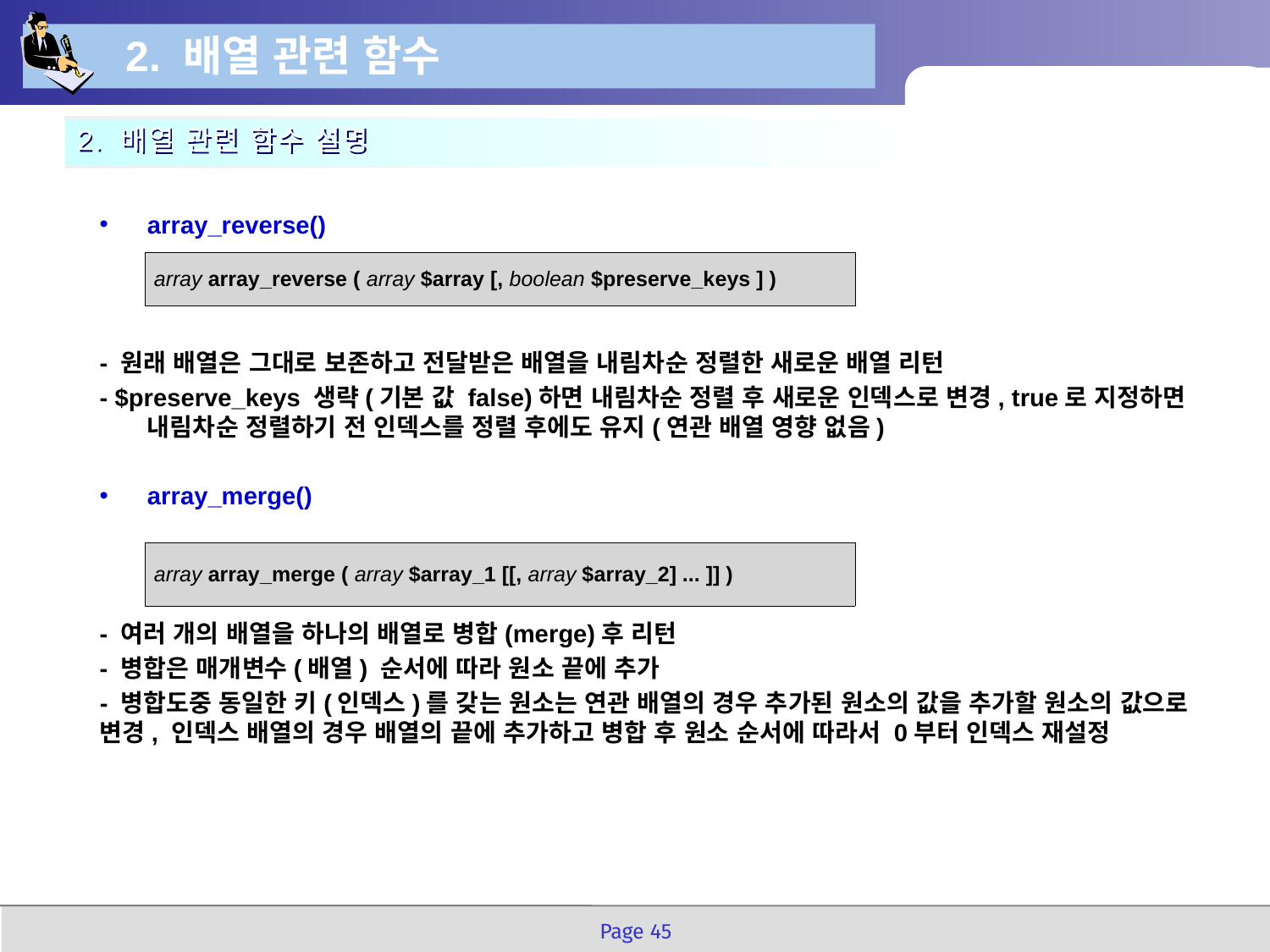

2. 배열 관련 함수
2. 배열 관련 함수 설명

array_reverse()

- 원래 배열은 그대로 보존하고 전달받은 배열을 내림차순 정렬한 새로운 배열 리턴
- $preserve_keys 생략(기본 값 false)하면 내림차순 정렬 후 새로운 인덱스로 변경, true로 지정하면 내림차순 정렬하기 전 인덱스를 정렬 후에도 유지(연관 배열 영향 없음)

array_merge()

- 여러 개의 배열을 하나의 배열로 병합(merge)후 리턴
- 병합은 매개변수(배열) 순서에 따라 원소 끝에 추가
- 병합도중 동일한 키(인덱스)를 갖는 원소는 연관 배열의 경우 추가된 원소의 값을 추가할 원소의 값으로 변경, 인덱스 배열의 경우 배열의 끝에 추가하고 병합 후 원소 순서에 따라서 0부터 인덱스 재설정

| array array\_reverse ( array $array [, boolean $preserve\_keys ] ) |
| --- |
| array array\_merge ( array $array\_1 [[, array $array\_2] ... ]] ) |
| --- |
Page 45